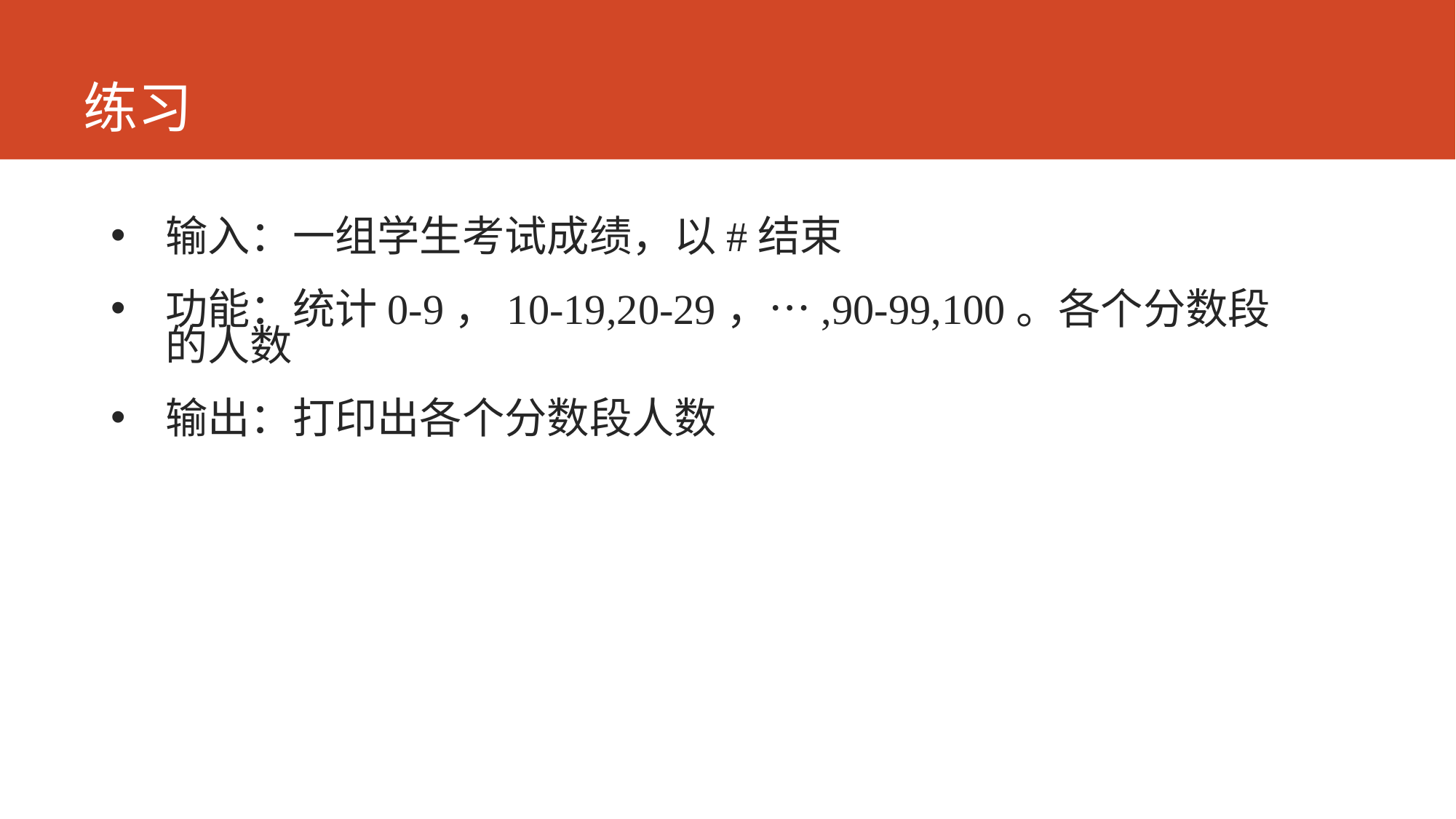

# 练习
输入：一组学生考试成绩，以#结束
功能：统计0-9，10-19,20-29，…,90-99,100。各个分数段的人数
输出：打印出各个分数段人数